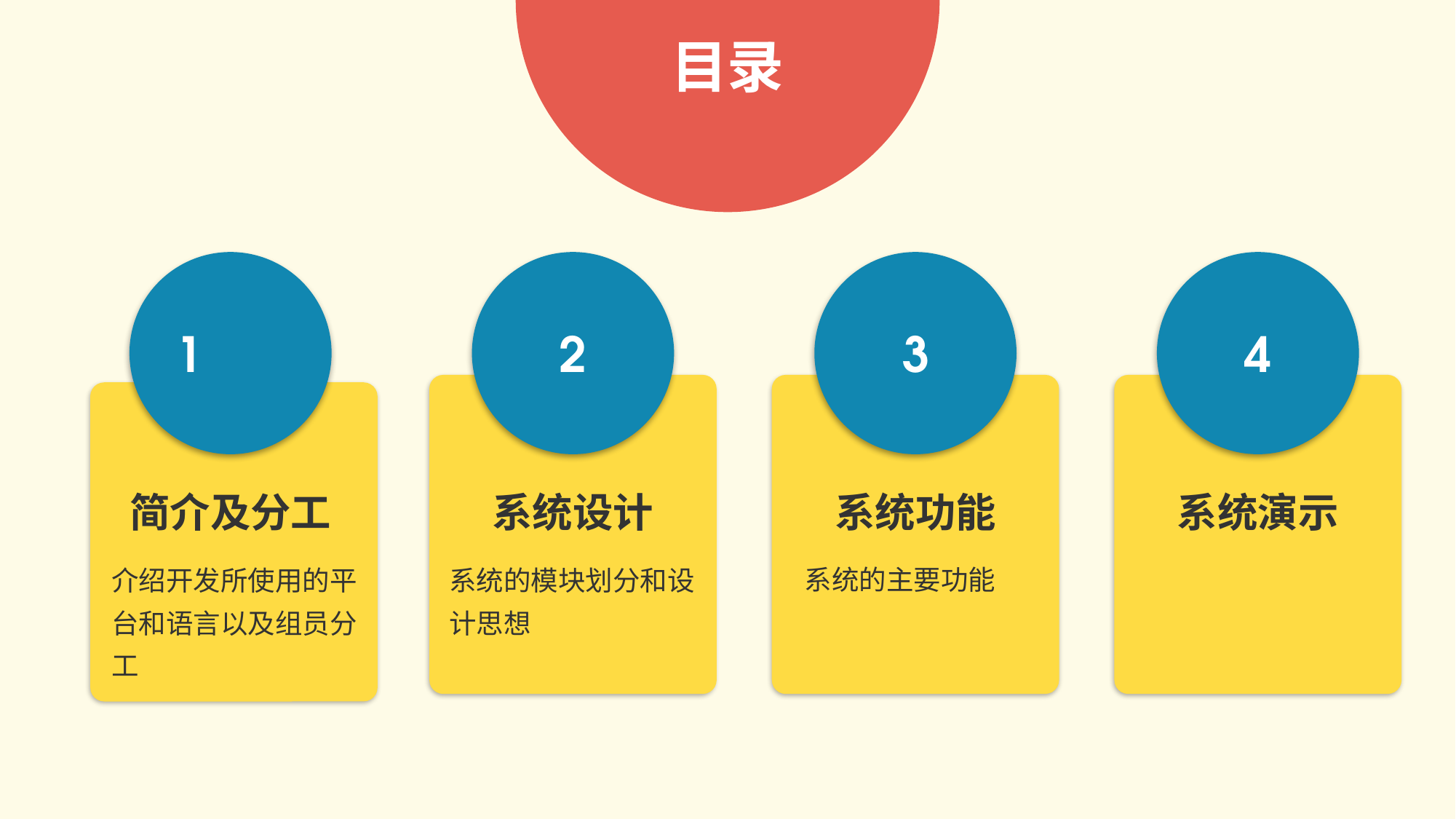

目录

1

2

3

4

简介及分工
系统设计
系统功能
系统演示
 系统的主要功能
介绍开发所使用的平台和语言以及组员分工
系统的模块划分和设计思想